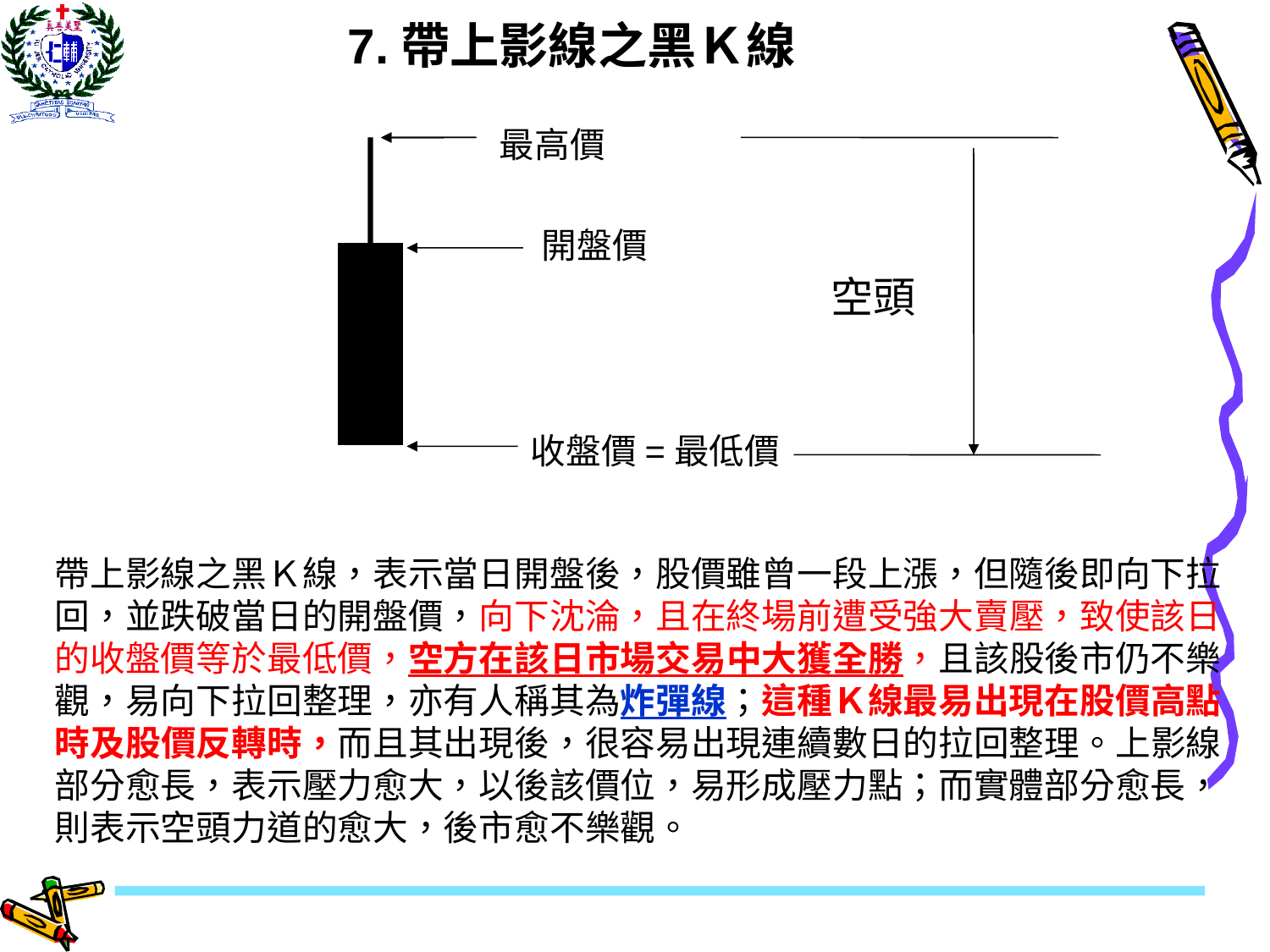

# 7.帶上影線之黑Ｋ線
最高價

開盤價

空頭
收盤價=最低價

收盤價

帶上影線之黑Ｋ線，表示當日開盤後，股價雖曾一段上漲，但隨後即向下拉回，並跌破當日的開盤價，向下沈淪，且在終場前遭受強大賣壓，致使該日的收盤價等於最低價，空方在該日市場交易中大獲全勝，且該股後市仍不樂觀，易向下拉回整理，亦有人稱其為炸彈線；這種Ｋ線最易出現在股價高點時及股價反轉時，而且其出現後，很容易出現連續數日的拉回整理。上影線部分愈長，表示壓力愈大，以後該價位，易形成壓力點；而實體部分愈長，則表示空頭力道的愈大，後市愈不樂觀。